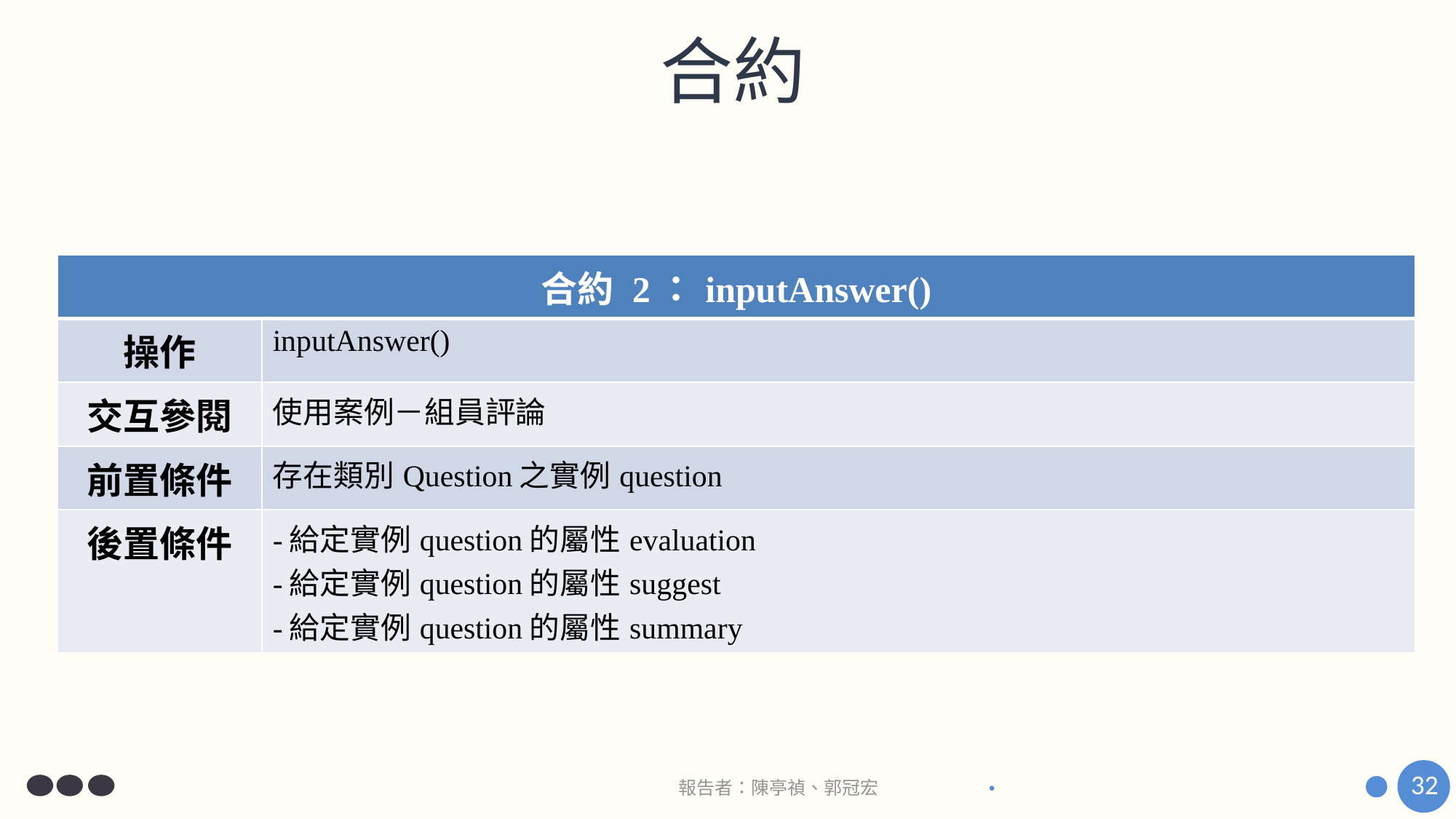

# 合約
| 合約 2：inputAnswer() |  |
| --- | --- |
| 操作 | inputAnswer() |
| 交互參閱 | 使用案例－組員評論 |
| 前置條件 | 存在類別Question之實例question |
| 後置條件 | -給定實例question的屬性evaluation -給定實例question的屬性suggest -給定實例question的屬性summary |
32